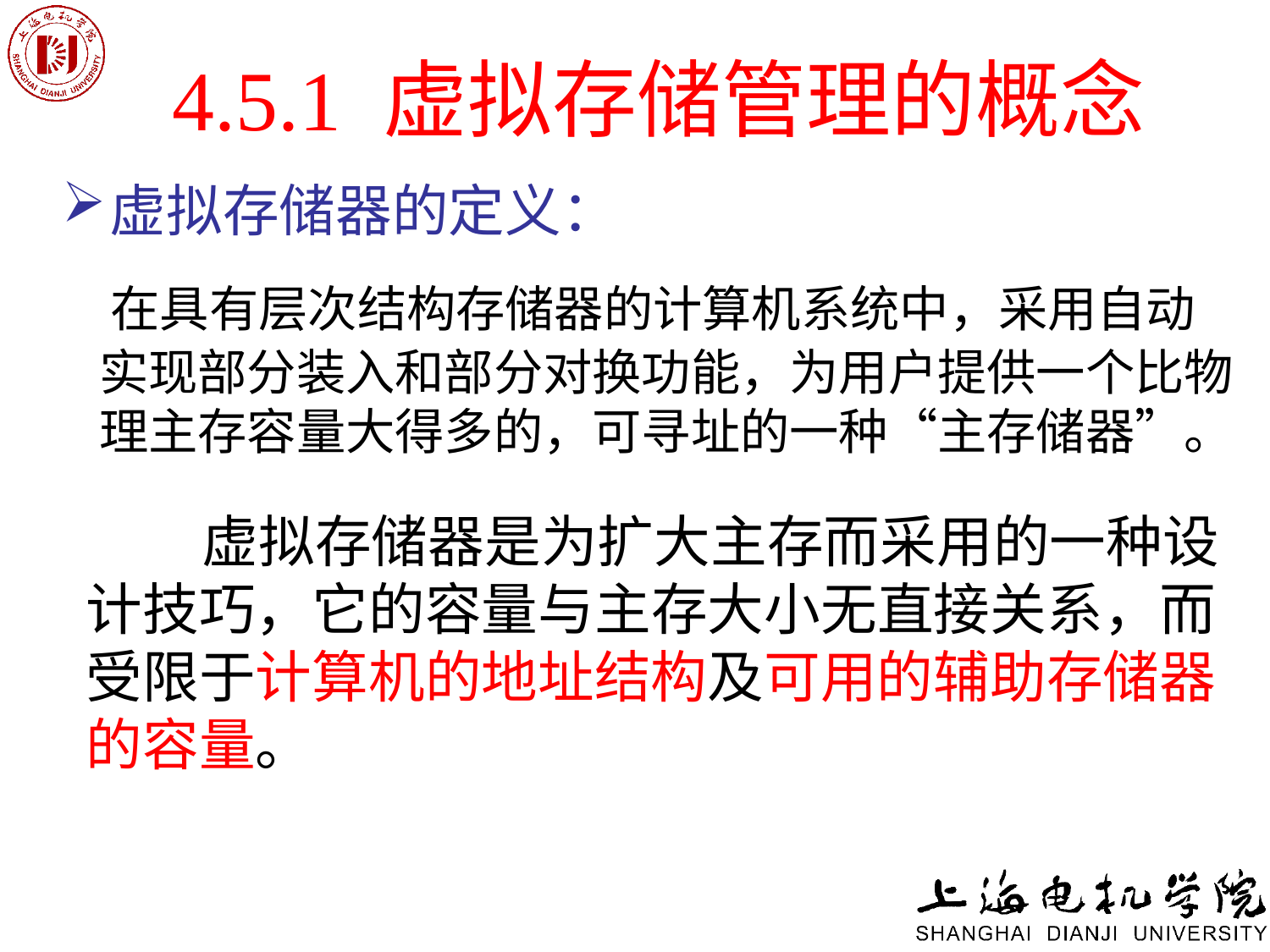

# 4.5.1 虚拟存储管理的概念
虚拟存储器的定义：
  在具有层次结构存储器的计算机系统中，采用自动实现部分装入和部分对换功能，为用户提供一个比物理主存容量大得多的，可寻址的一种“主存储器”。
         虚拟存储器是为扩大主存而采用的一种设计技巧，它的容量与主存大小无直接关系，而受限于计算机的地址结构及可用的辅助存储器的容量。